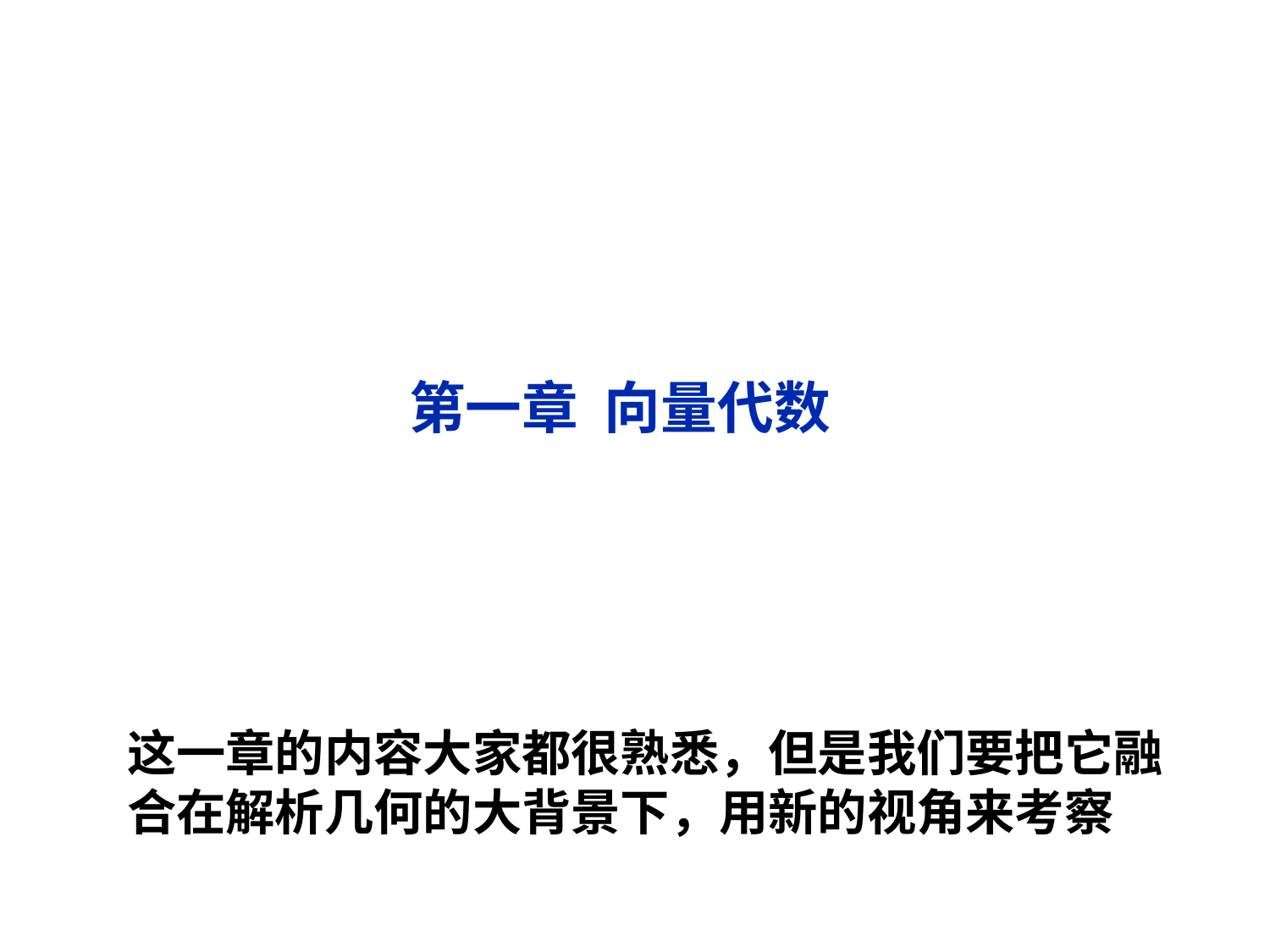

第一章  向量代数
这一章的内容大家都很熟悉，但是我们要把它融合在解析几何的大背景下，用新的视角来考察